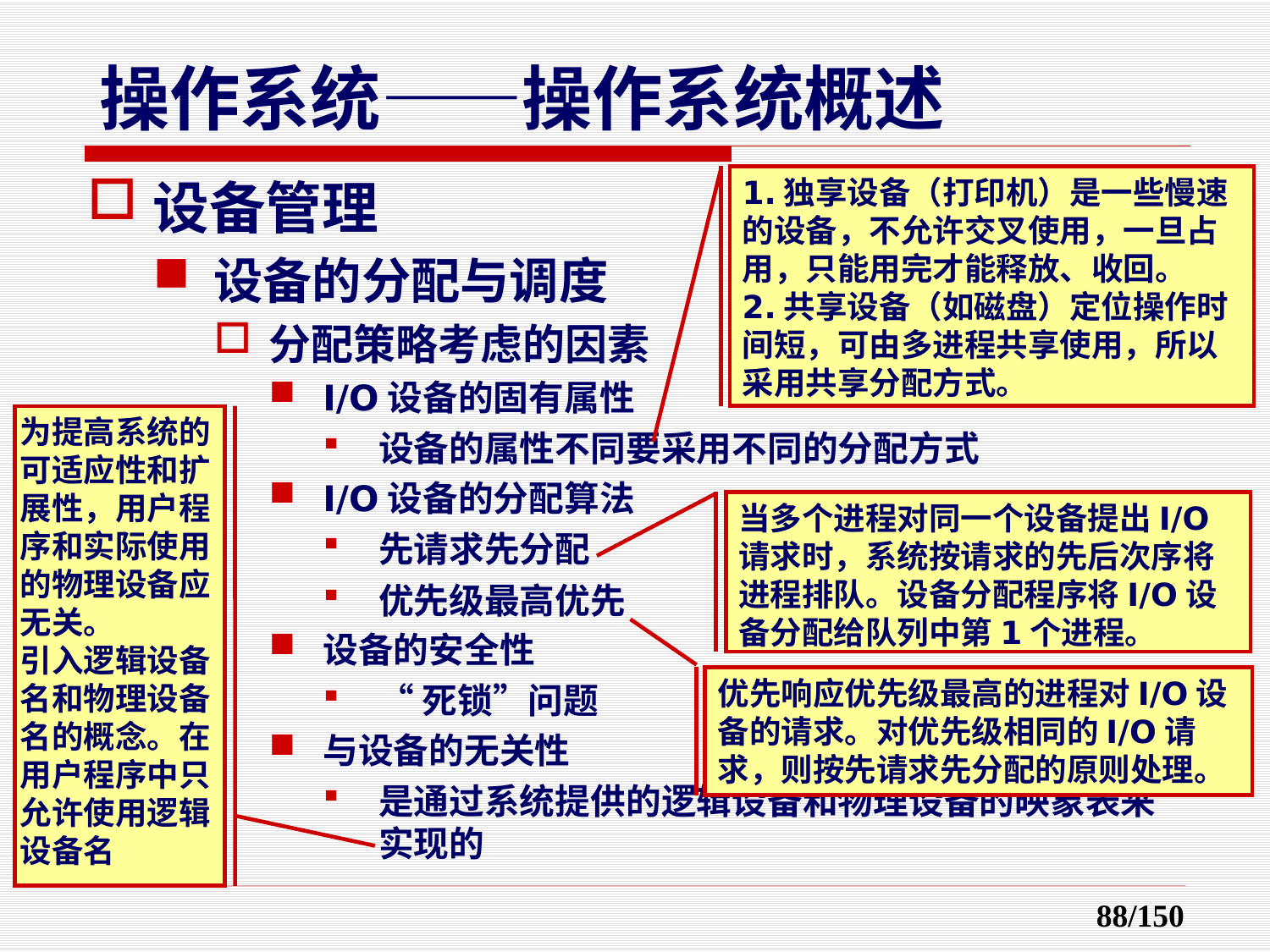

设备管理
设备的分配与调度
分配策略考虑的因素
I/O设备的固有属性
设备的属性不同要采用不同的分配方式
I/O设备的分配算法
先请求先分配
优先级最高优先
设备的安全性
“死锁”问题
与设备的无关性
是通过系统提供的逻辑设备和物理设备的映象表来实现的
1.独享设备（打印机）是一些慢速的设备，不允许交叉使用，一旦占用，只能用完才能释放、收回。
2.共享设备（如磁盘）定位操作时间短，可由多进程共享使用，所以采用共享分配方式。

为提高系统的可适应性和扩展性，用户程序和实际使用的物理设备应无关。
引入逻辑设备名和物理设备名的概念。在用户程序中只允许使用逻辑设备名

当多个进程对同一个设备提出I/O请求时，系统按请求的先后次序将进程排队。设备分配程序将I/O设备分配给队列中第1个进程。
优先响应优先级最高的进程对I/O设备的请求。对优先级相同的I/O请求，则按先请求先分配的原则处理。